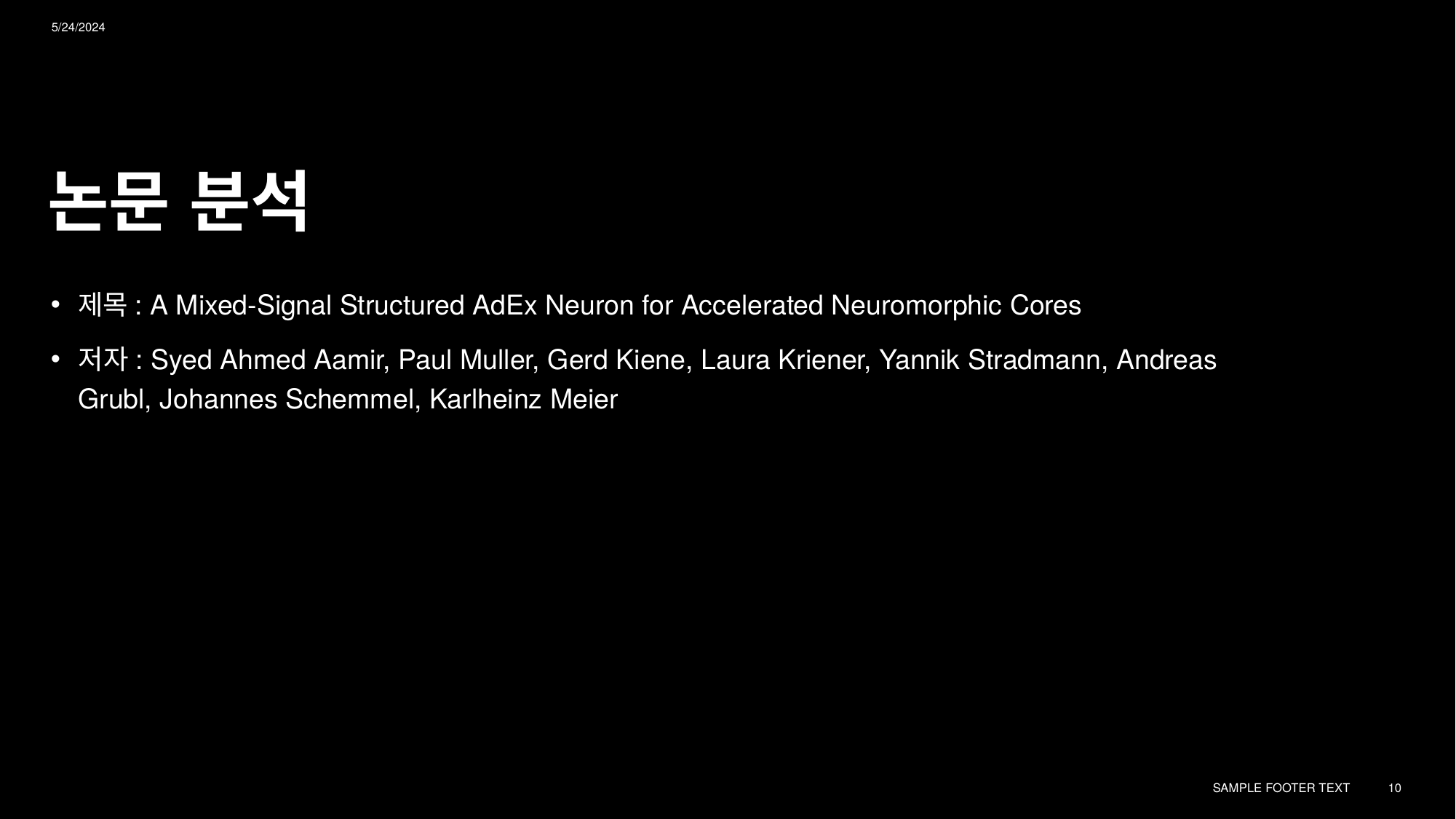

5/24/2024
# 논문 분석
제목: A Mixed-Signal Structured AdEx Neuron for Accelerated Neuromorphic Cores
저자: Syed Ahmed Aamir, Paul Muller, Gerd Kiene, Laura Kriener, Yannik Stradmann, Andreas Grubl, Johannes Schemmel, Karlheinz Meier
Sample Footer Text
10